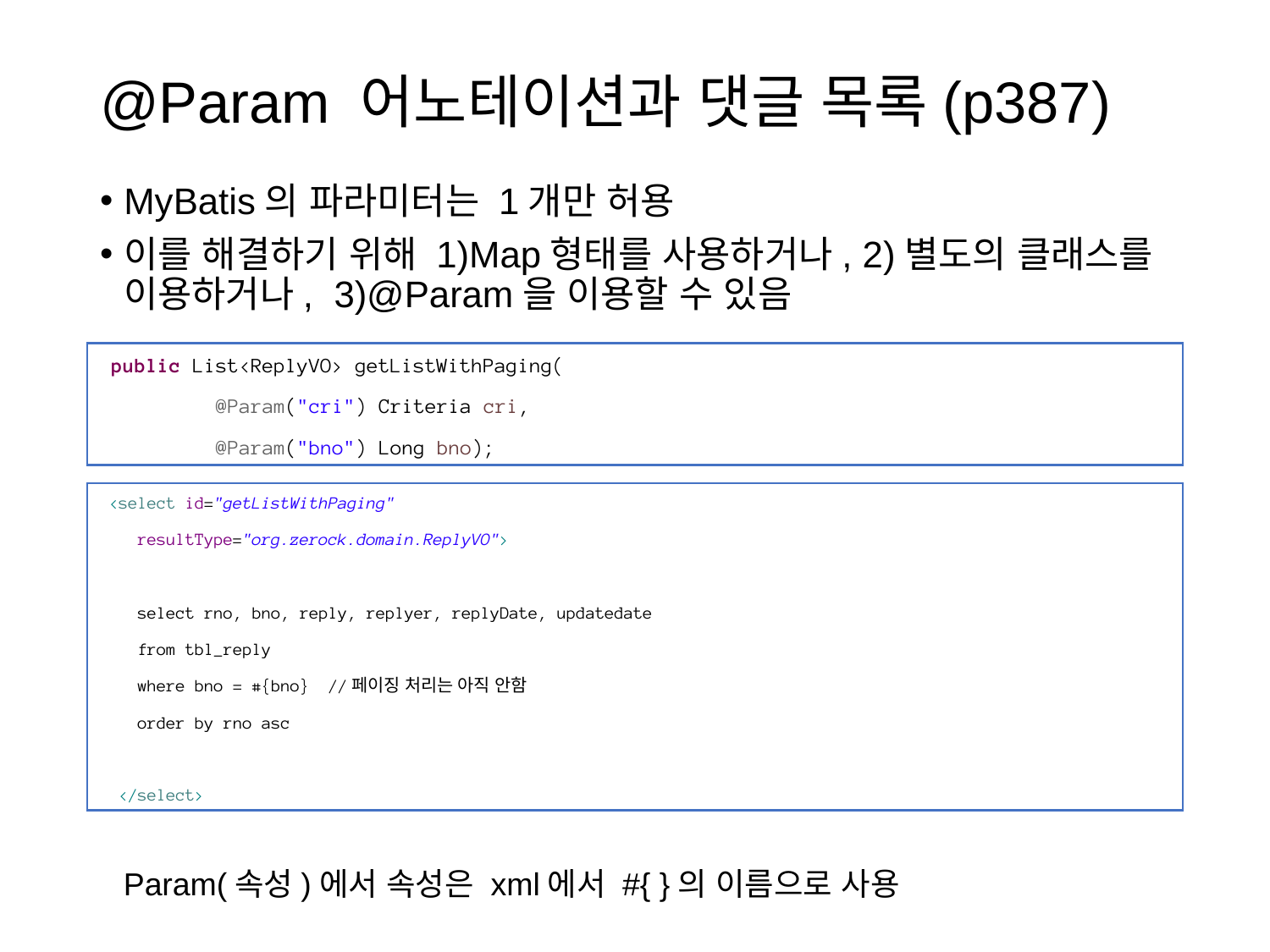

# @Param 어노테이션과 댓글 목록(p387)
MyBatis의 파라미터는 1개만 허용
이를 해결하기 위해 1)Map형태를 사용하거나, 2)별도의 클래스를 이용하거나,  3)@Param을 이용할 수 있음

 public List<ReplyVO> getListWithPaging(
          @Param("cri") Criteria cri,
          @Param("bno") Long bno);
 <select id="getListWithPaging"
    resultType="org.zerock.domain.ReplyVO">

    select rno, bno, reply, replyer, replyDate, updatedate
    from tbl_reply
    where bno = #{bno}  //페이징 처리는 아직 안함
    order by rno asc

  </select>
Param(속성)에서 속성은 xml에서 #{ }의 이름으로 사용